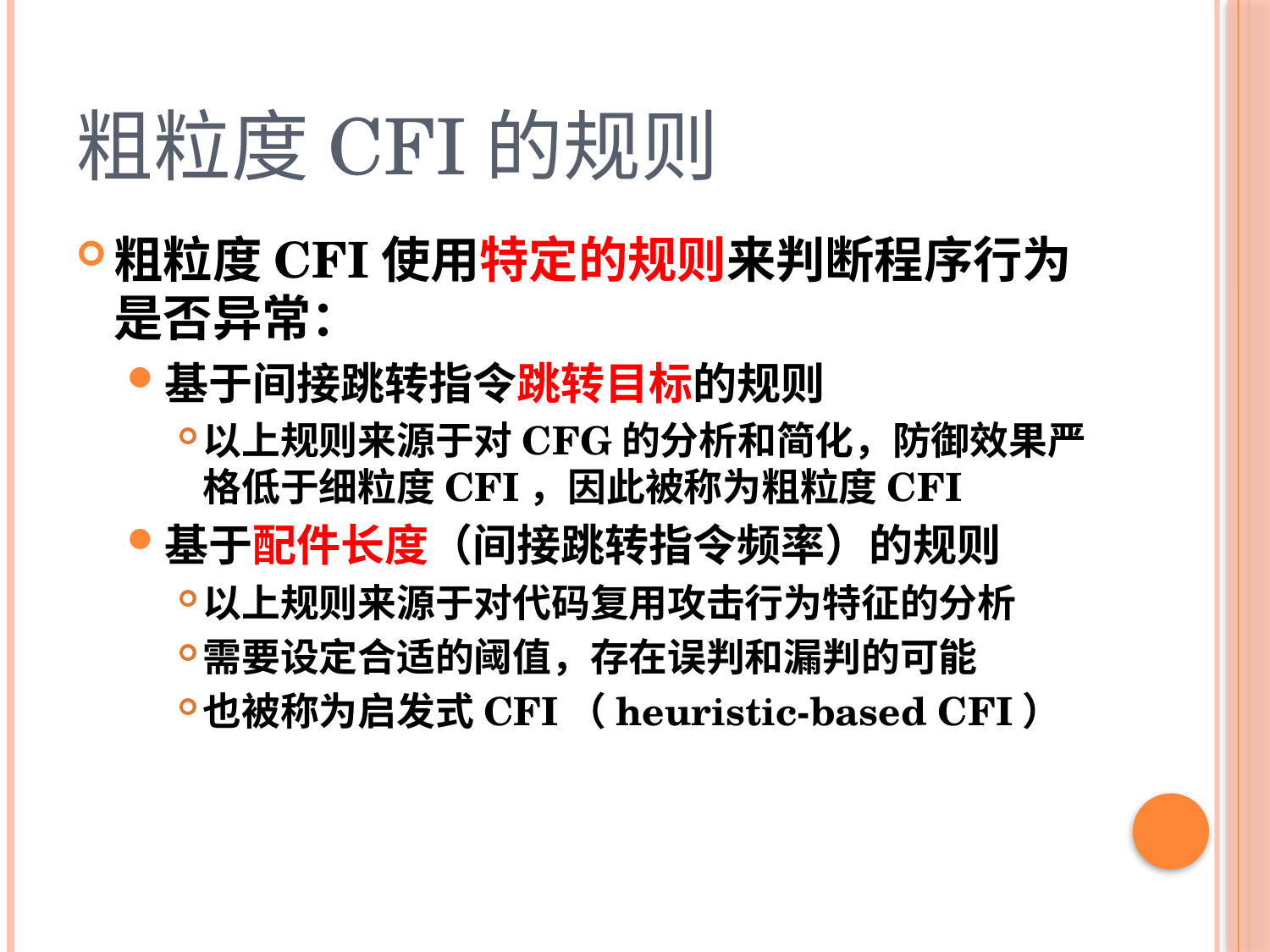

# 粗粒度CFI的规则
粗粒度CFI使用特定的规则来判断程序行为是否异常：
基于间接跳转指令跳转目标的规则
以上规则来源于对CFG的分析和简化，防御效果严格低于细粒度CFI，因此被称为粗粒度CFI
基于配件长度（间接跳转指令频率）的规则
以上规则来源于对代码复用攻击行为特征的分析
需要设定合适的阈值，存在误判和漏判的可能
也被称为启发式CFI（heuristic-based CFI）